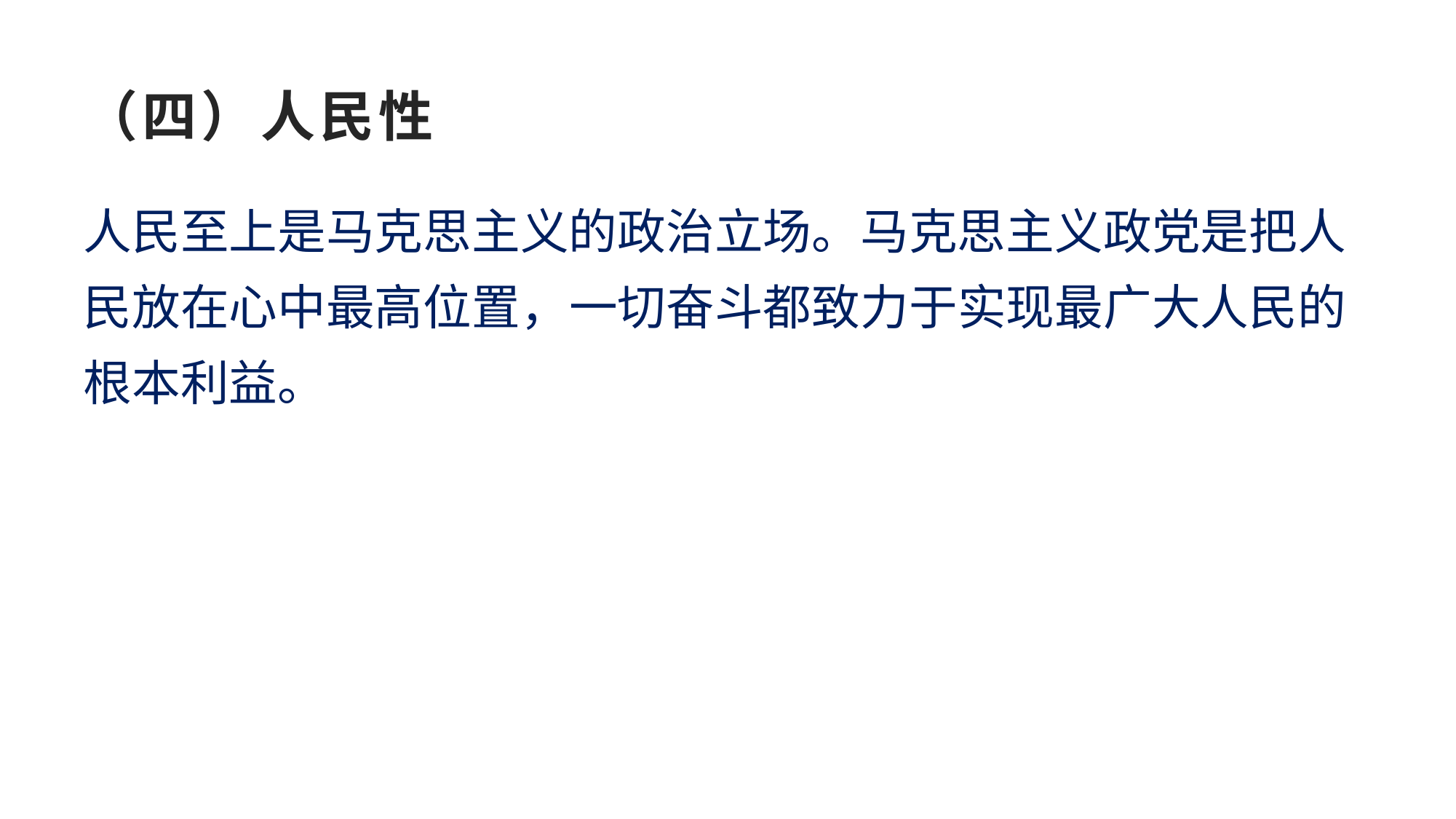

# （四）人民性
人民至上是马克思主义的政治立场。马克思主义政党是把人民放在心中最高位置，一切奋斗都致力于实现最广大人民的根本利益。